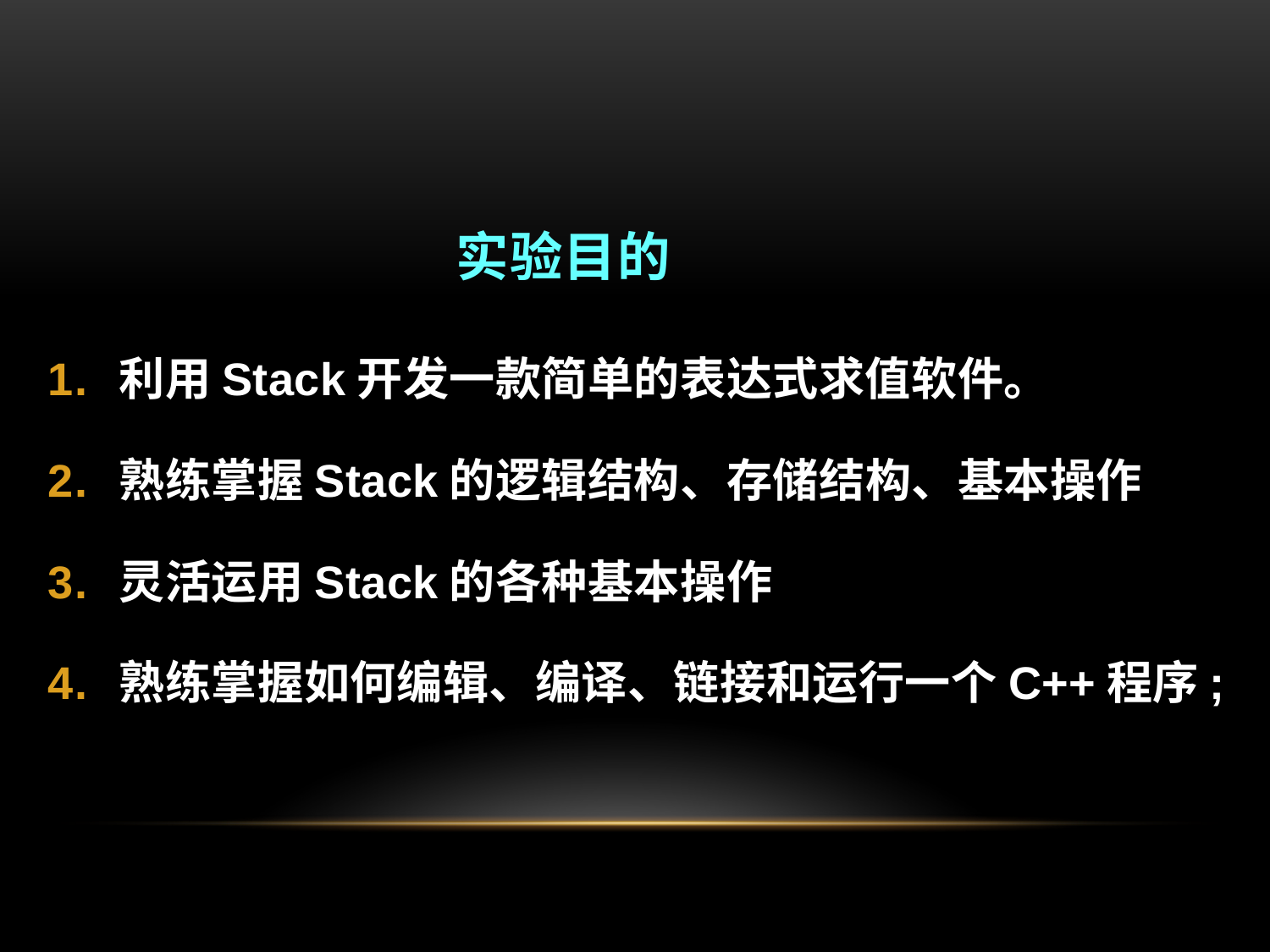

# 实验目的
利用Stack开发一款简单的表达式求值软件。
熟练掌握Stack的逻辑结构、存储结构、基本操作
灵活运用Stack的各种基本操作
熟练掌握如何编辑、编译、链接和运行一个C++程序;